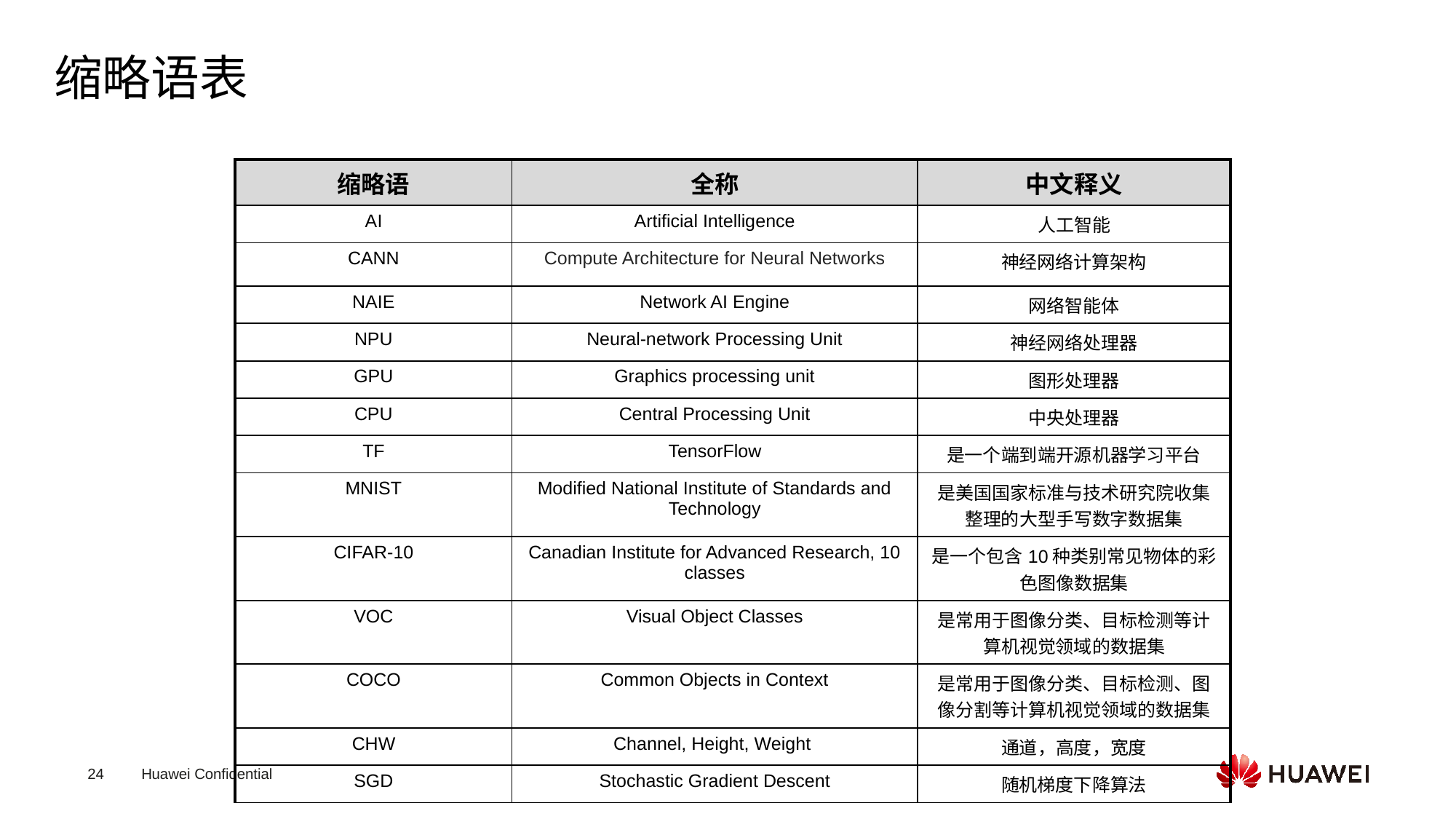

# 缩略语表
| 缩略语 | 全称 | 中文释义 |
| --- | --- | --- |
| AI | Artificial Intelligence | 人工智能 |
| CANN | Compute Architecture for Neural Networks | 神经网络计算架构 |
| NAIE | Network AI Engine | 网络智能体 |
| NPU | Neural-network Processing Unit | 神经网络处理器 |
| GPU | Graphics processing unit | 图形处理器 |
| CPU | Central Processing Unit | 中央处理器 |
| TF | TensorFlow | 是一个端到端开源机器学习平台 |
| MNIST | Modified National Institute of Standards and Technology | 是美国国家标准与技术研究院收集整理的大型手写数字数据集 |
| CIFAR-10 | Canadian Institute for Advanced Research, 10 classes | 是一个包含10种类别常见物体的彩色图像数据集 |
| VOC | Visual Object Classes | 是常用于图像分类、目标检测等计算机视觉领域的数据集 |
| COCO | Common Objects in Context | 是常用于图像分类、目标检测、图像分割等计算机视觉领域的数据集 |
| CHW | Channel, Height, Weight | 通道，高度，宽度 |
| SGD | Stochastic Gradient Descent | 随机梯度下降算法 |